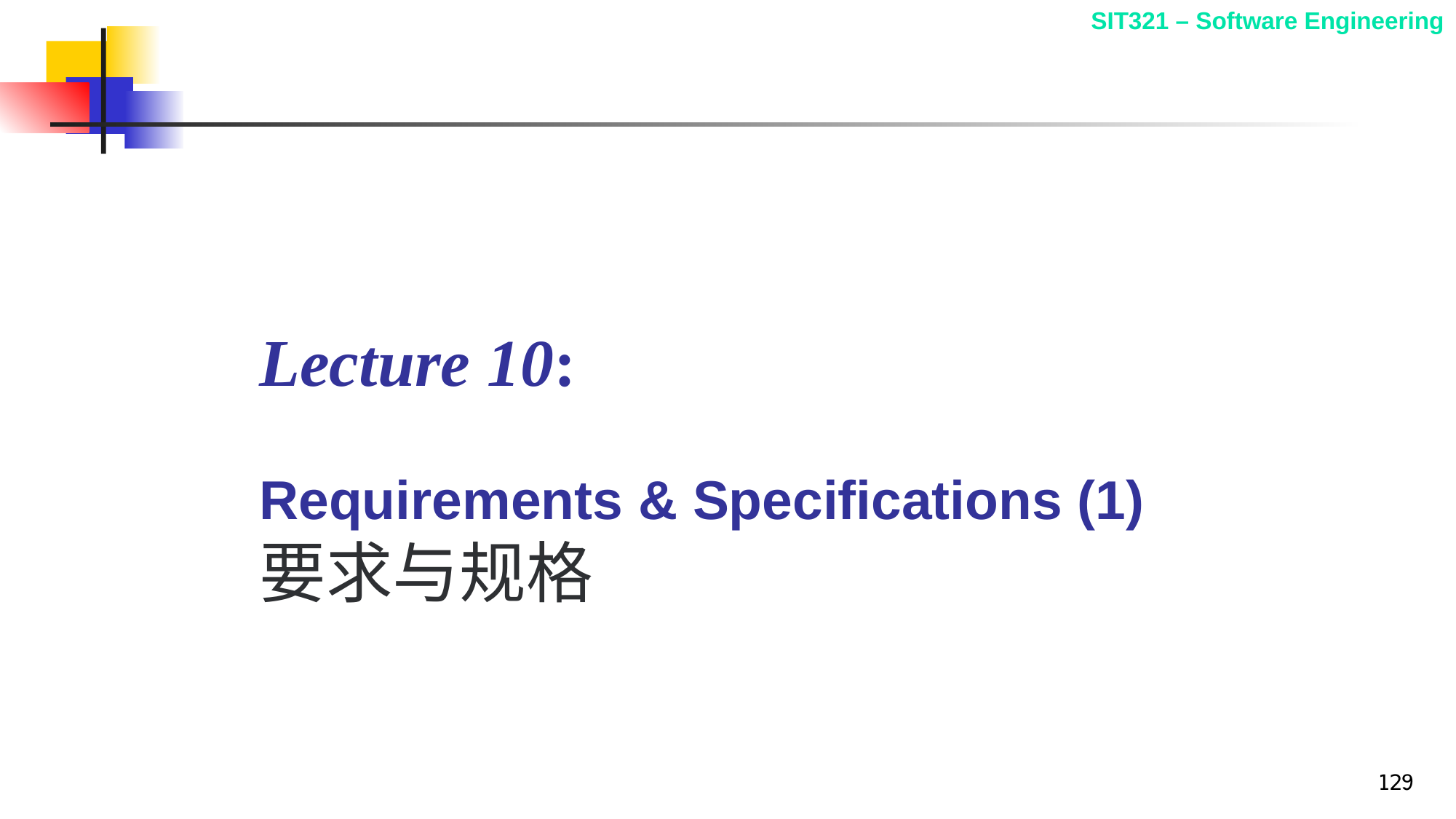

# Lecture 10: Requirements & Specifications (1) 要求与规格
129